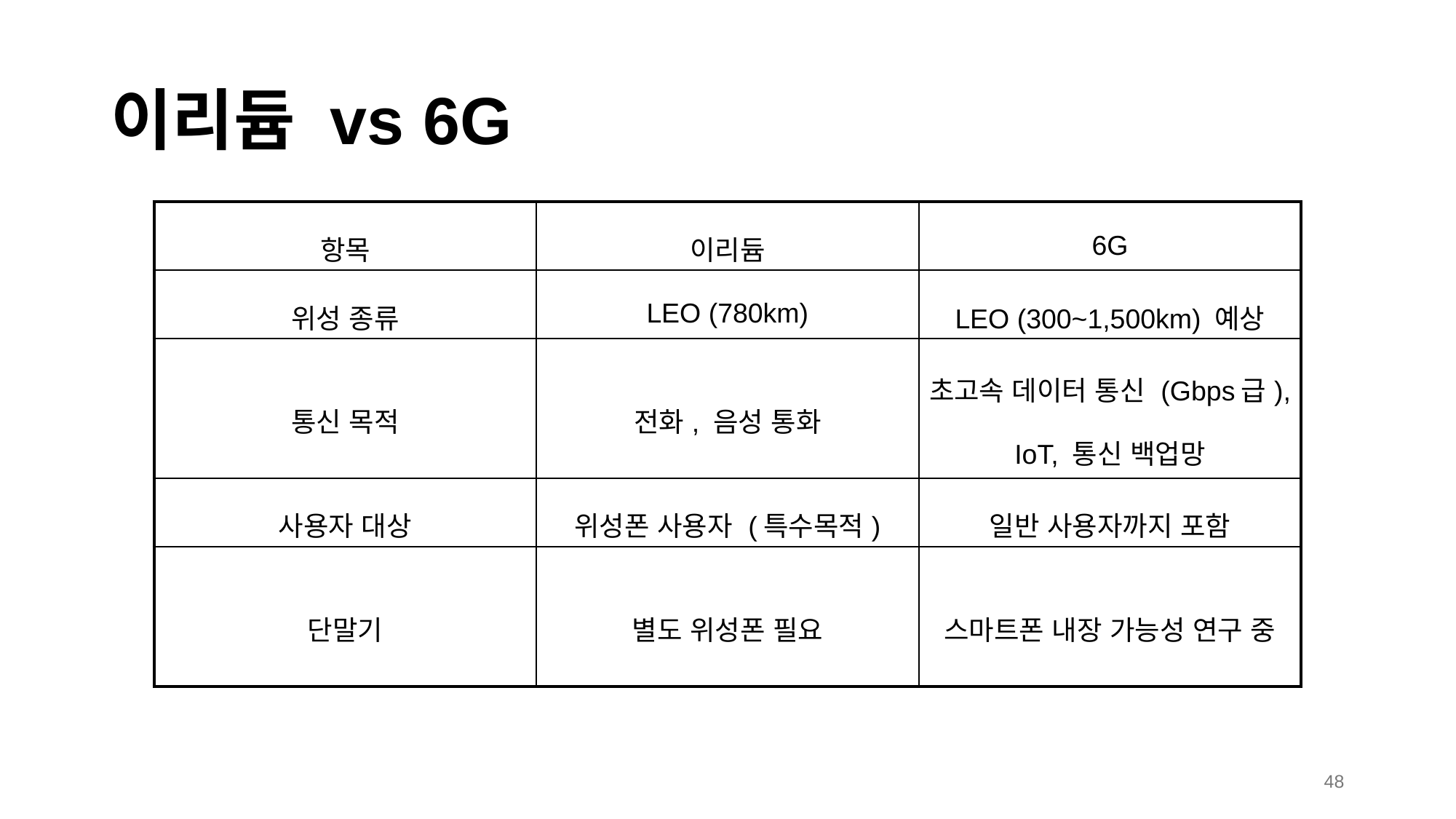

# 이리듐 vs 6G
| 항목 | 이리듐 | 6G |
| --- | --- | --- |
| 위성 종류 | LEO (780km) | LEO (300~1,500km) 예상 |
| 통신 목적 | 전화, 음성 통화 | 초고속 데이터 통신 (Gbps급), IoT, 통신 백업망 |
| 사용자 대상 | 위성폰 사용자 (특수목적) | 일반 사용자까지 포함 |
| 단말기 | 별도 위성폰 필요 | 스마트폰 내장 가능성 연구 중 |

48